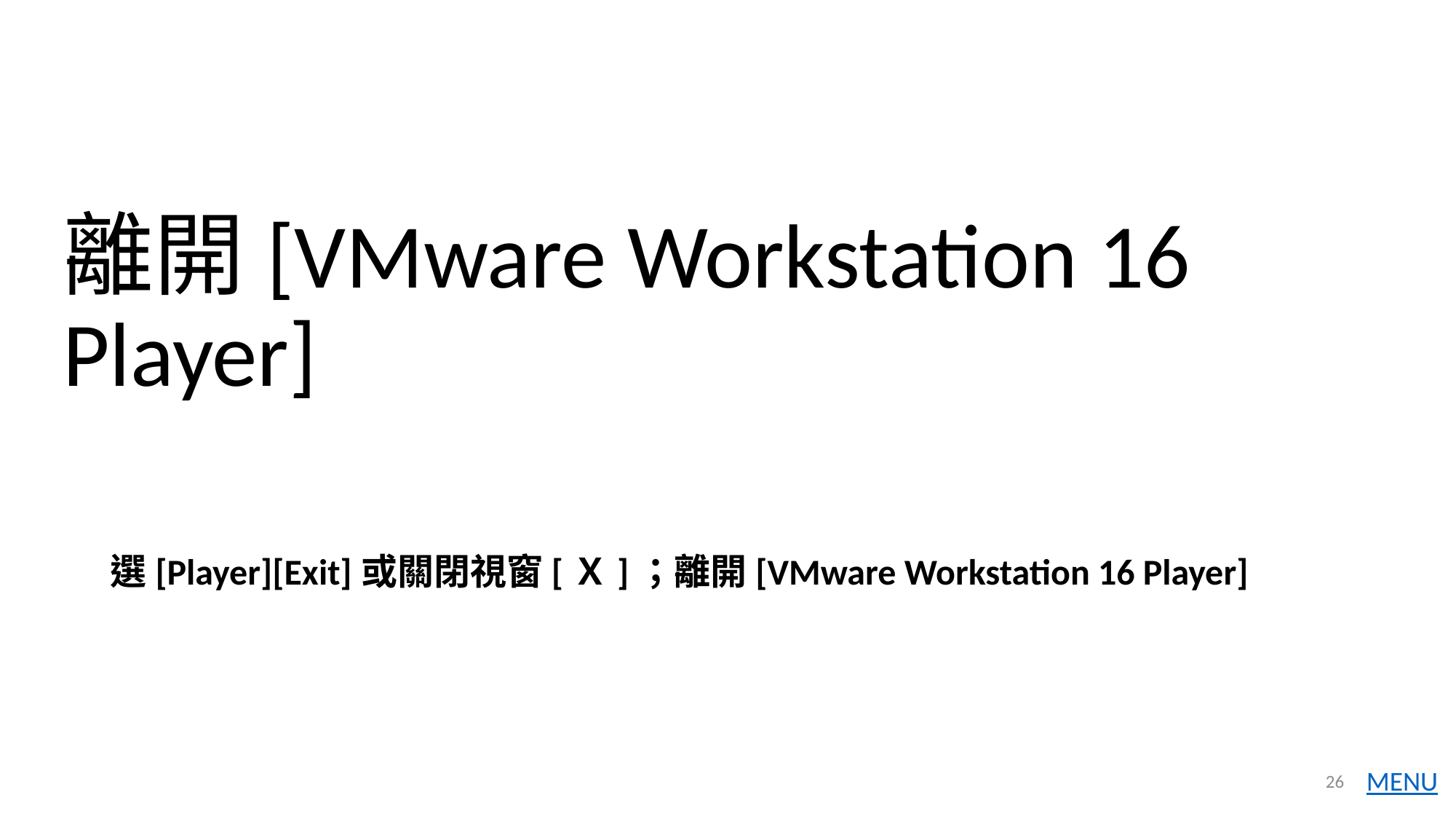

# 離開[VMware Workstation 16 Player]
選[Player][Exit]或關閉視窗[Ｘ]；離開[VMware Workstation 16 Player]
26